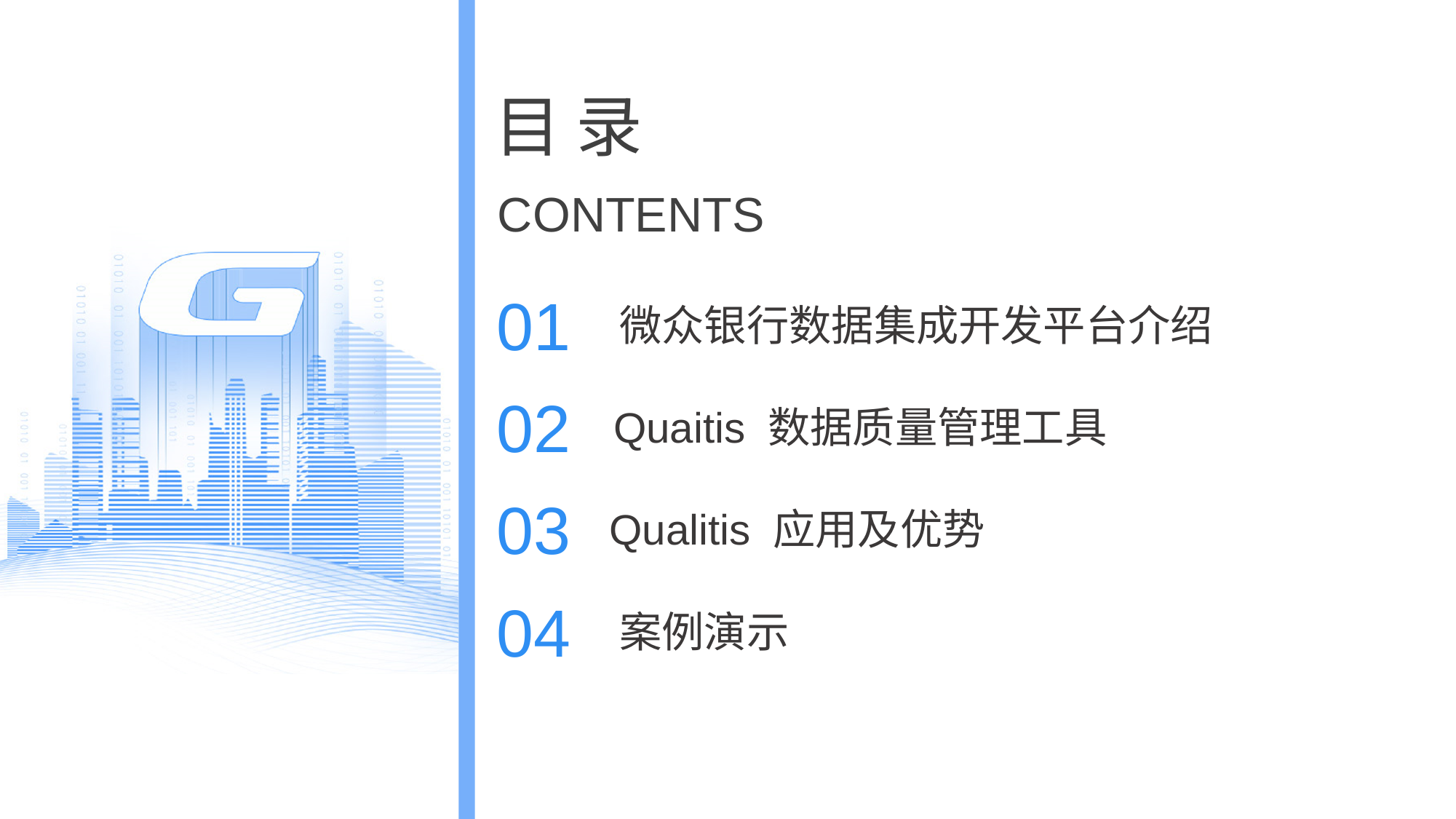

01
微众银行数据集成开发平台介绍
02
 Quaitis 数据质量管理工具
03
Qualitis 应用及优势
04
案例演示